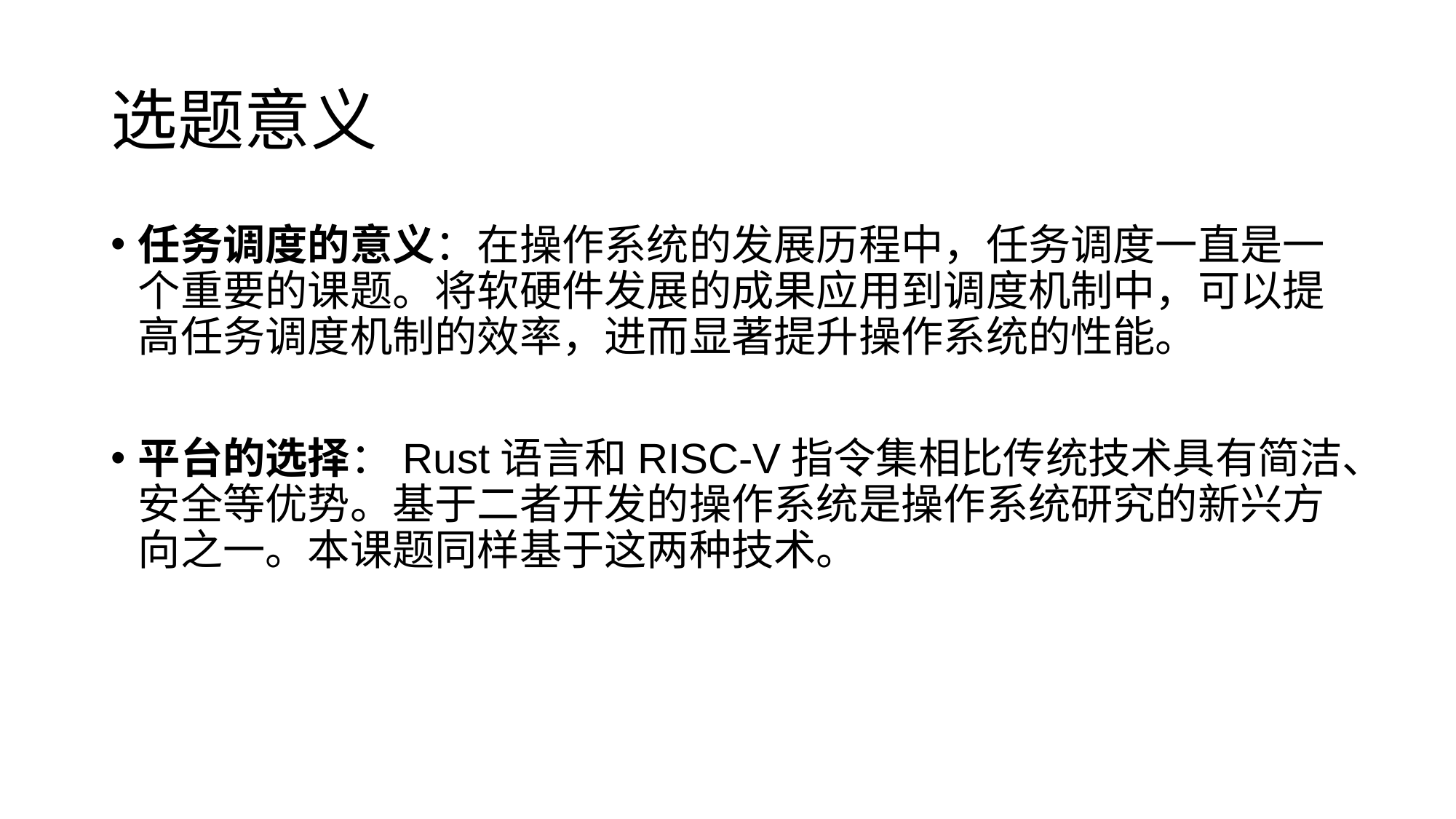

# 选题意义
任务调度的意义：在操作系统的发展历程中，任务调度一直是一个重要的课题。将软硬件发展的成果应用到调度机制中，可以提高任务调度机制的效率，进而显著提升操作系统的性能。

平台的选择：Rust语言和RISC-V指令集相比传统技术具有简洁、安全等优势。基于二者开发的操作系统是操作系统研究的新兴方向之一。本课题同样基于这两种技术。